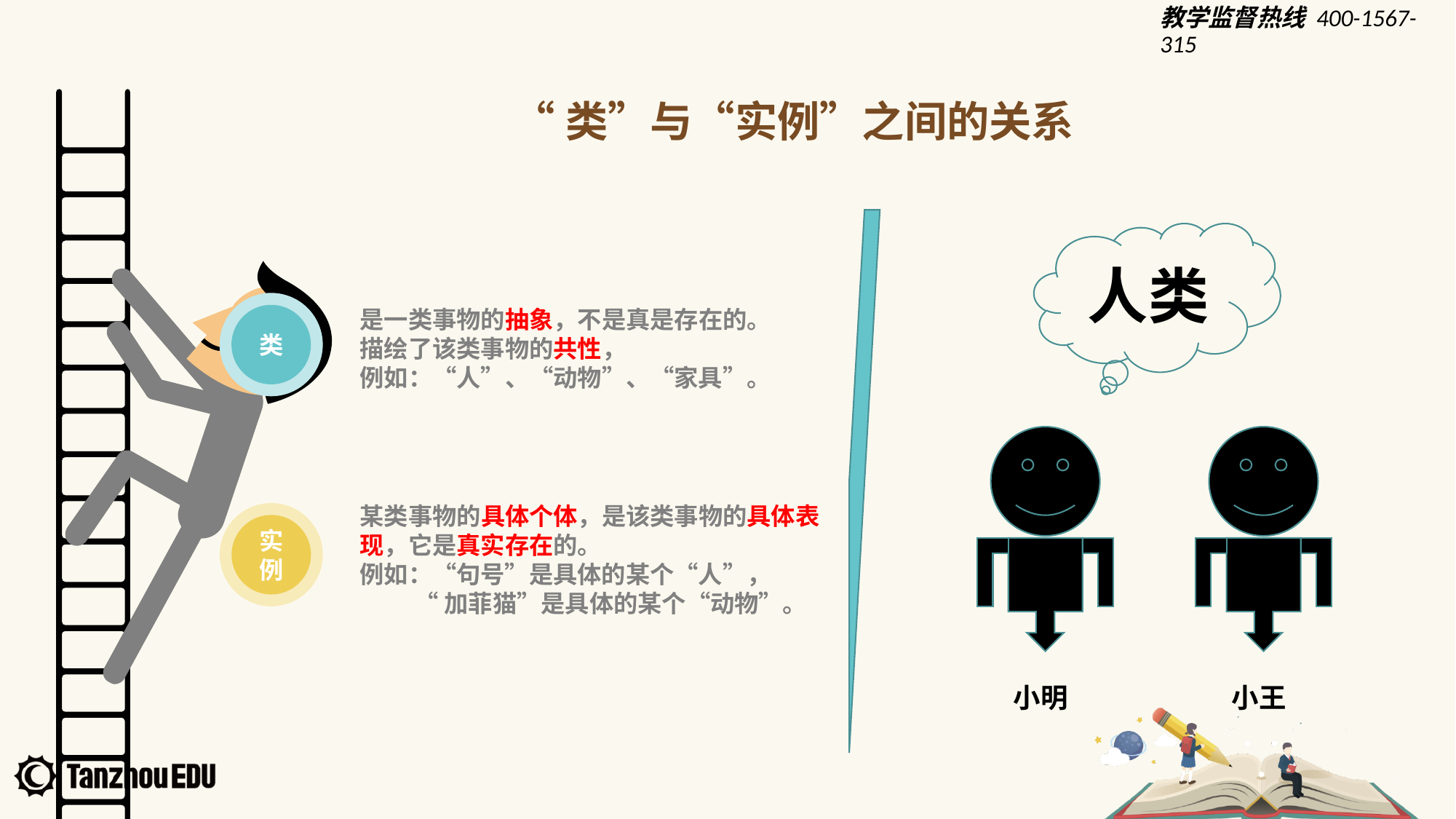

“类”与“实例”之间的关系

人类

类
是一类事物的抽象，不是真是存在的。
描绘了该类事物的共性，
例如：“人”、“动物”、“家具”。

某类事物的具体个体，是该类事物的具体表现，它是真实存在的。
例如：“句号”是具体的某个“人”，
          “加菲猫”是具体的某个“动物”。

实例
小明
小王